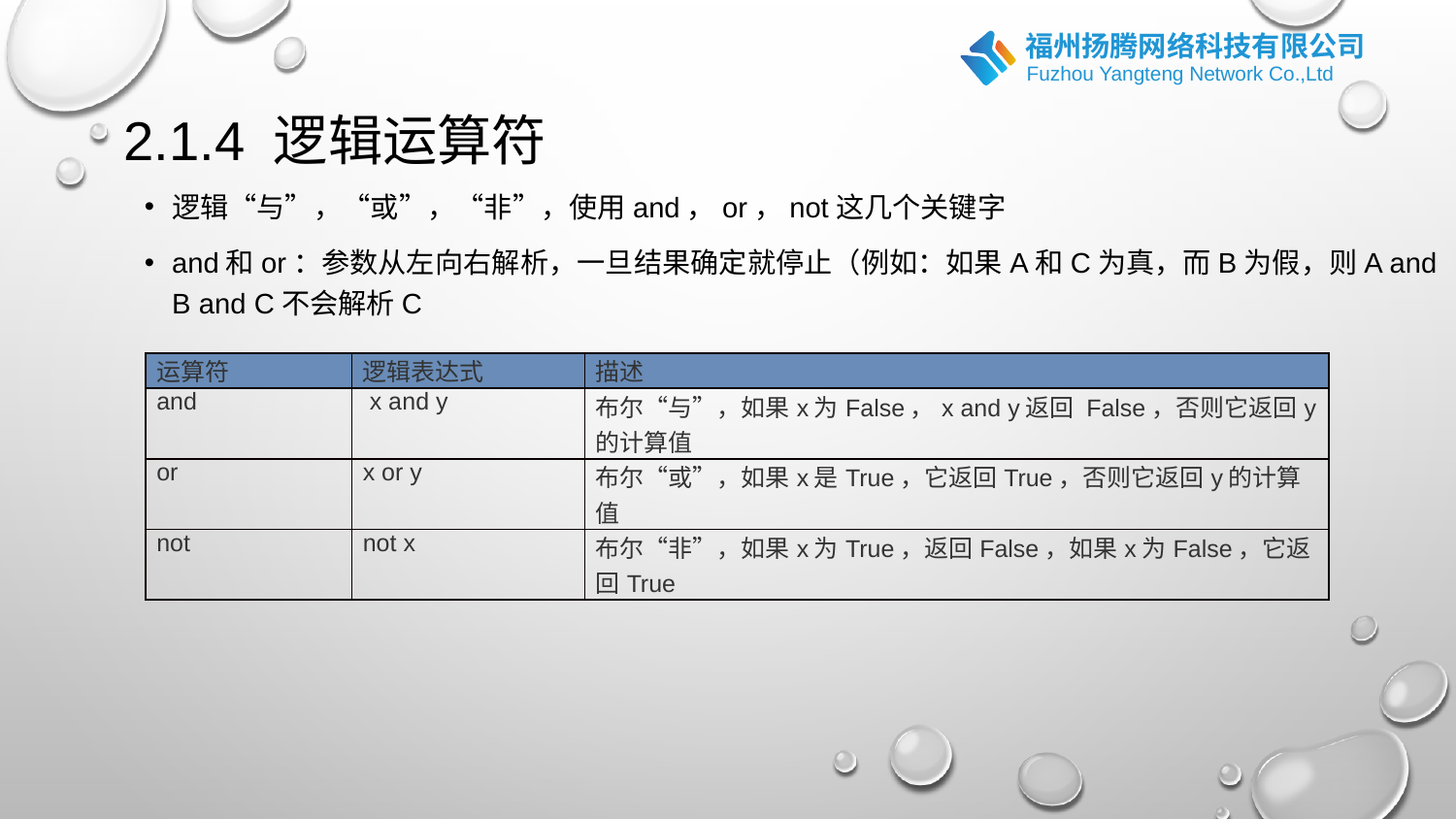

# 2.1.4 逻辑运算符
逻辑“与”，“或”，“非”，使用and，or，not这几个关键字
and和or：参数从左向右解析，一旦结果确定就停止（例如：如果a和c为真，而b为假，则a and b and c不会解析c

| 运算符 | 逻辑表达式 | 描述 |
| --- | --- | --- |
| and | x and y | 布尔“与”，如果x为False，x and y返回 False，否则它返回y的计算值 |
| or | x or y | 布尔“或”，如果x是True，它返回True，否则它返回y的计算值 |
| not | not x | 布尔“非”，如果x为True，返回False，如果x为False，它返回True |